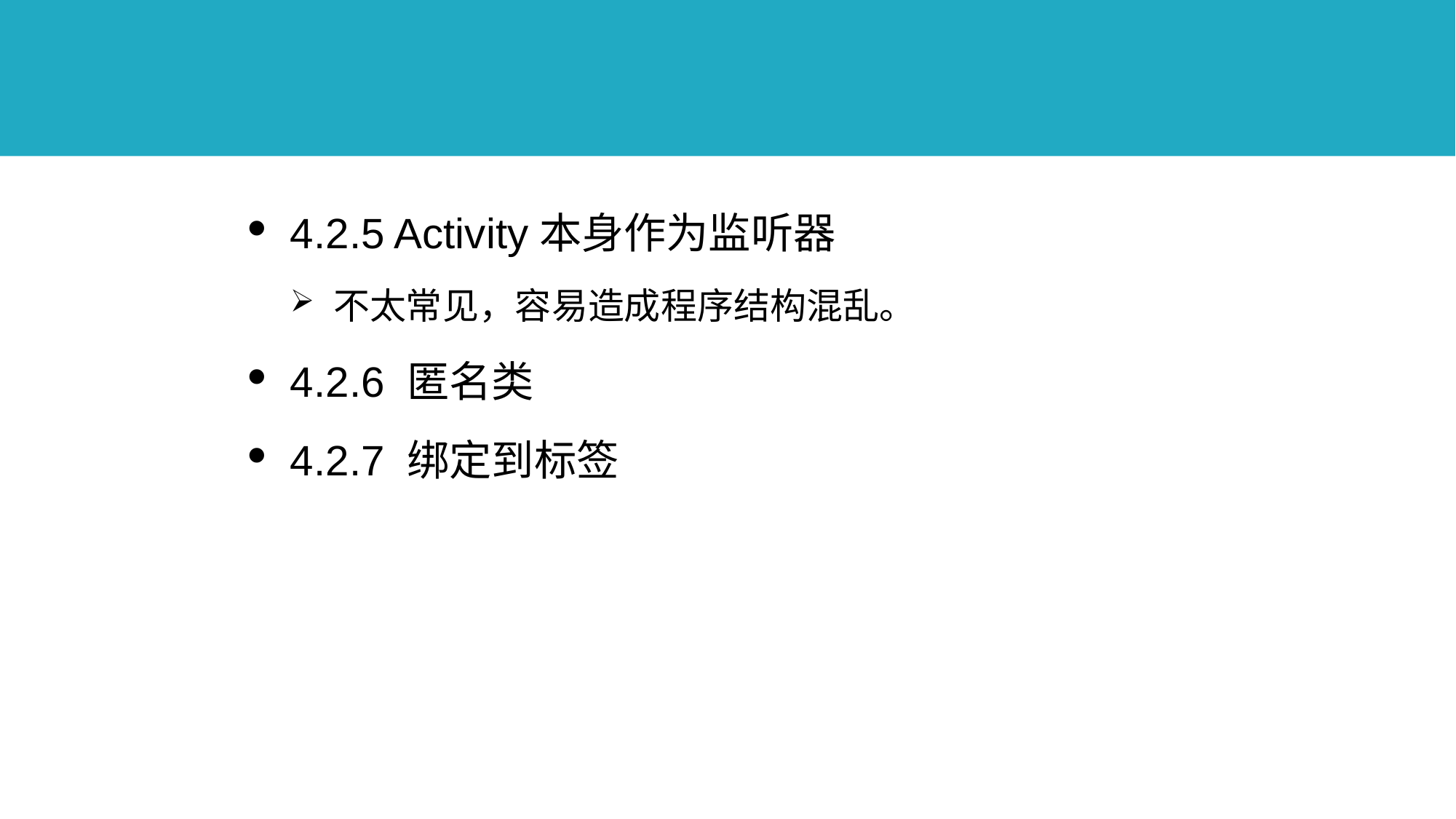

#
4.2.5 Activity本身作为监听器
不太常见，容易造成程序结构混乱。
4.2.6 匿名类
4.2.7 绑定到标签